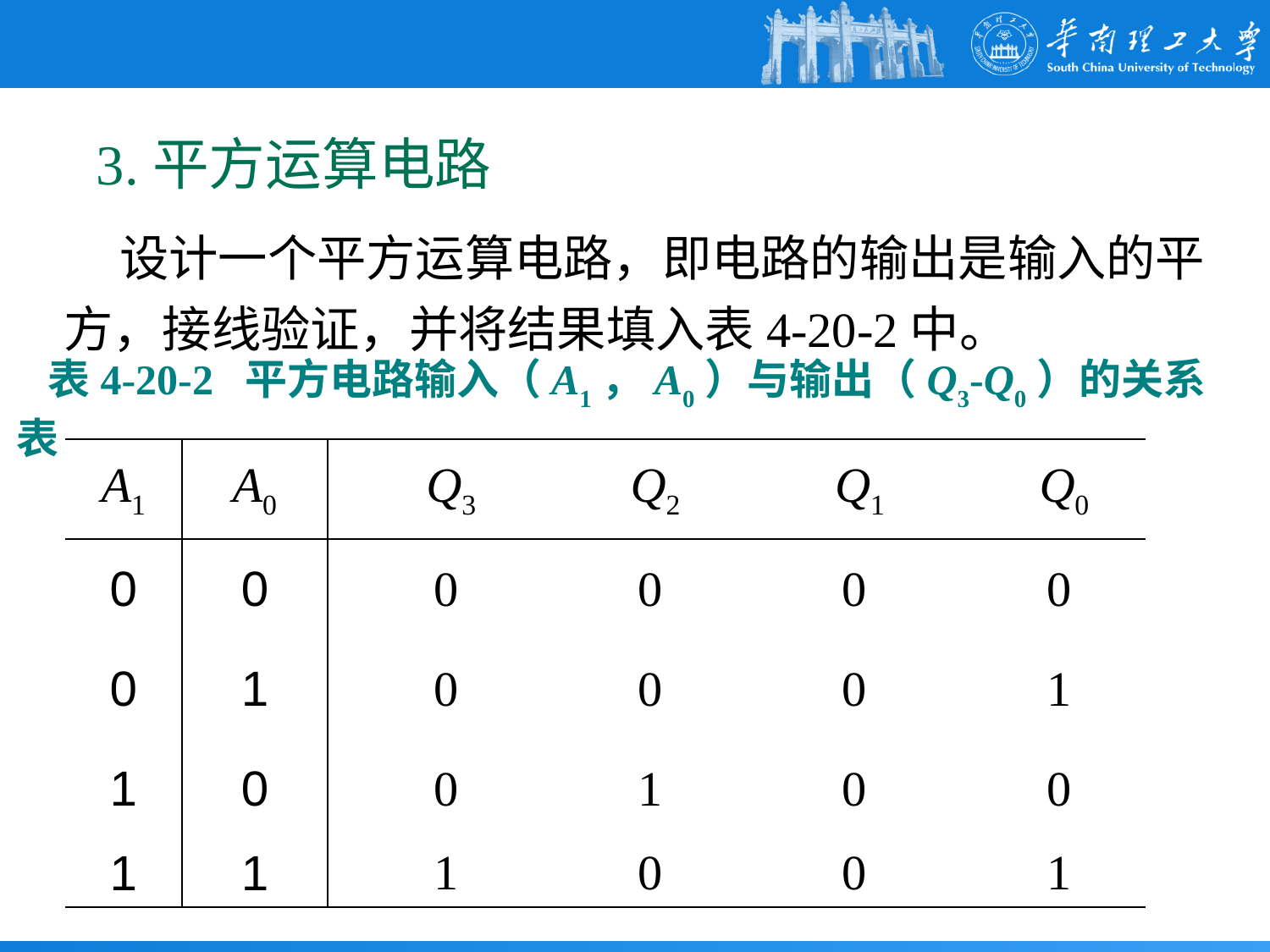

3.平方运算电路
    设计一个平方运算电路，即电路的输出是输入的平方，接线验证，并将结果填入表4-20-2中。

表4-20-2  平方电路输入（A1，A0）与输出（Q3-Q0）的关系表
| A1 | A0 | Q3 | Q2 | Q1 | Q0 |
| --- | --- | --- | --- | --- | --- |
| 0 | 0 | 0 | 0 | 0 | 0 |
| 0 | 1 | 0 | 0 | 0 | 1 |
| 1 | 0 | 0 | 1 | 0 | 0 |
| 1 | 1 | 1 | 0 | 0 | 1 |